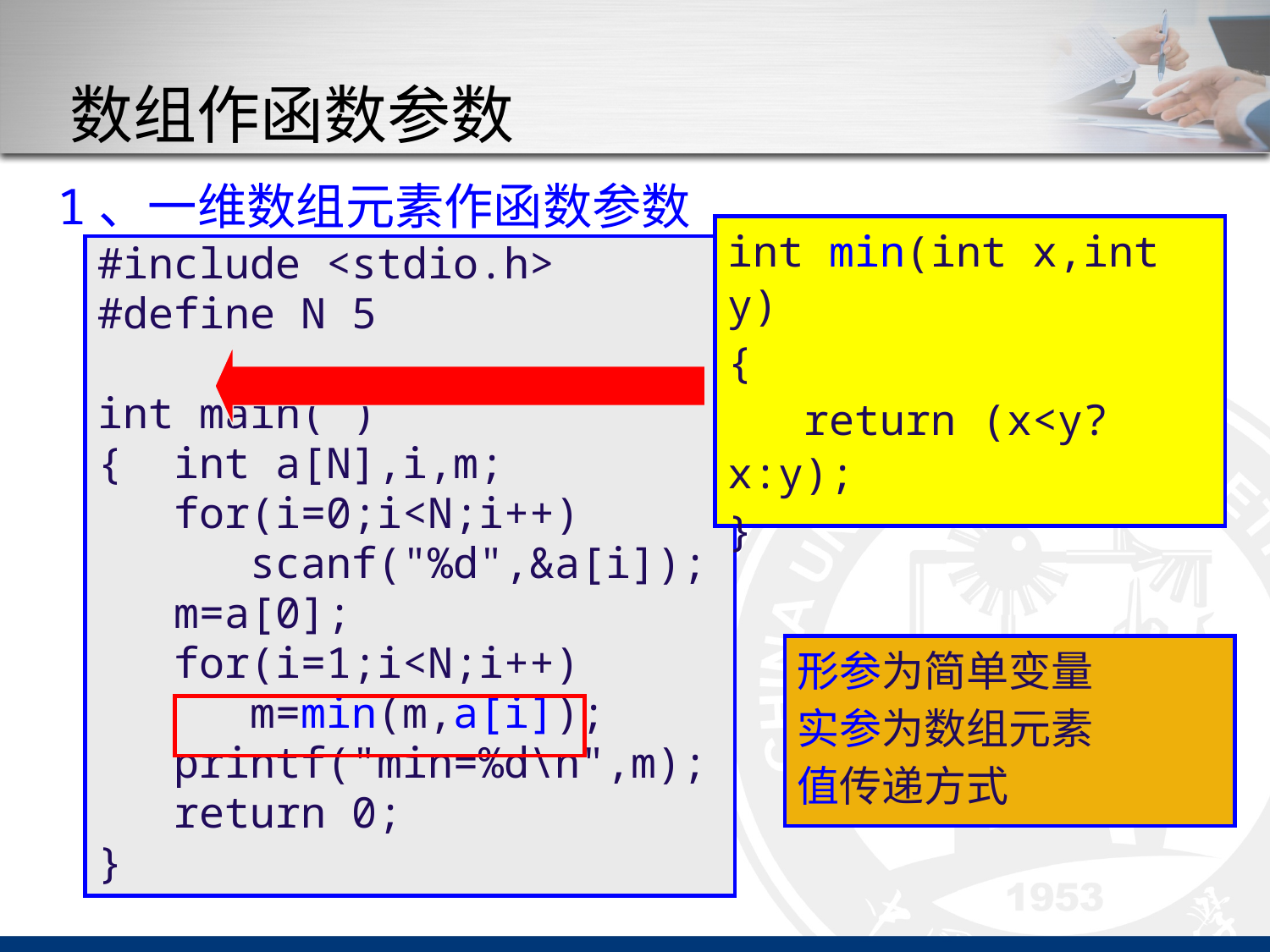

# 数组作函数参数
1、一维数组元素作函数参数
【例】求5个整数中的最小数
int min(int x,int y)
{
   return (x<y?x:y);
}
#include <stdio.h>
#define N 5

int main( )
{  int a[N],i,m;
   for(i=0;i<N;i++)
      scanf("%d",&a[i]);
   m=a[0];
   for(i=1;i<N;i++)
      m=min(m,a[i]);
   printf("min=%d\n",m);
   return 0;
}

形参为简单变量
实参为数组元素
值传递方式